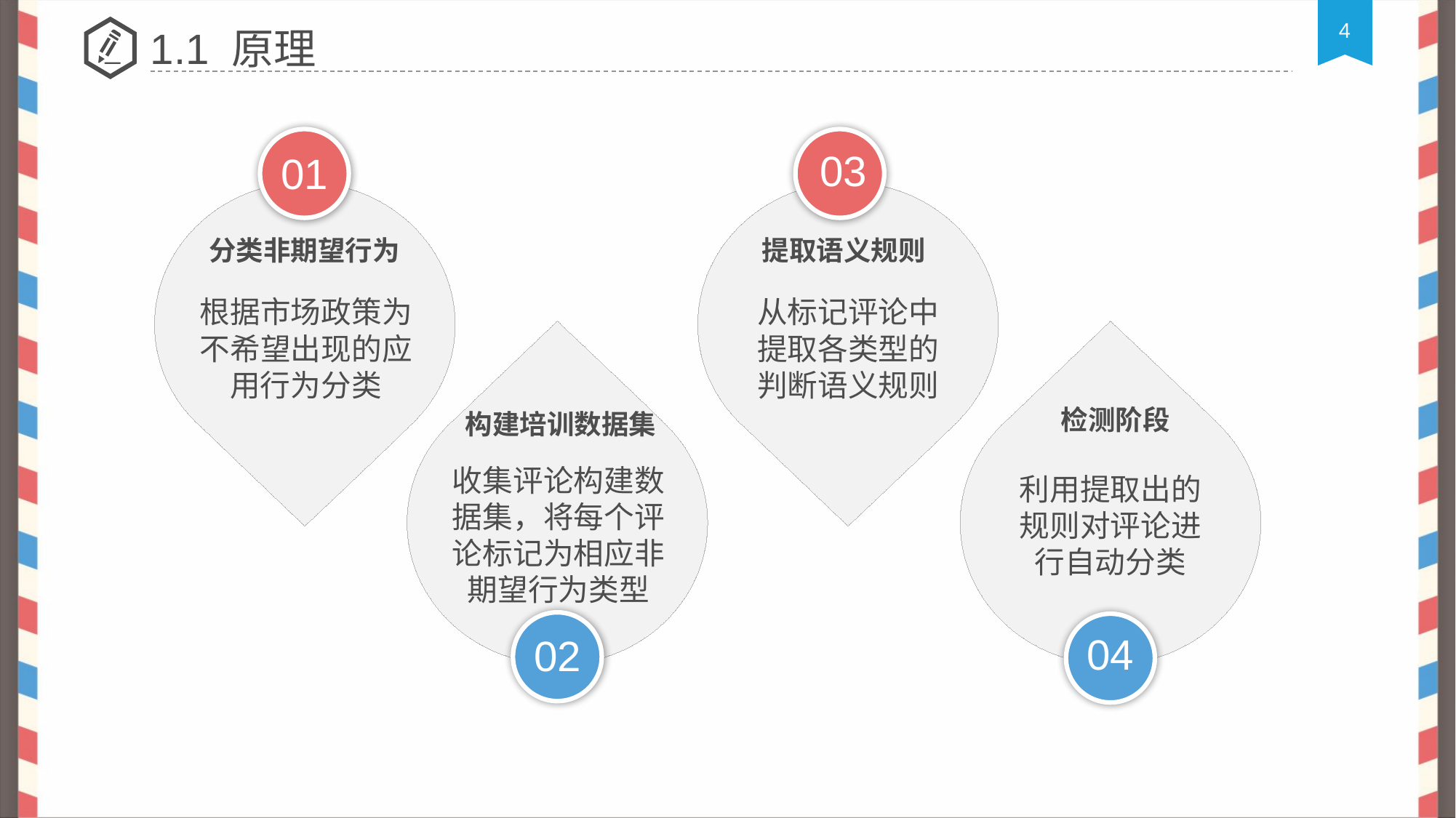

1.1 原理

03
01

分类非期望行为
提取语义规则
根据市场政策为不希望出现的应用行为分类
从标记评论中提取各类型的判断语义规则

检测阶段
构建培训数据集
收集评论构建数据集，将每个评论标记为相应非期望行为类型
利用提取出的规则对评论进行自动分类

04
02